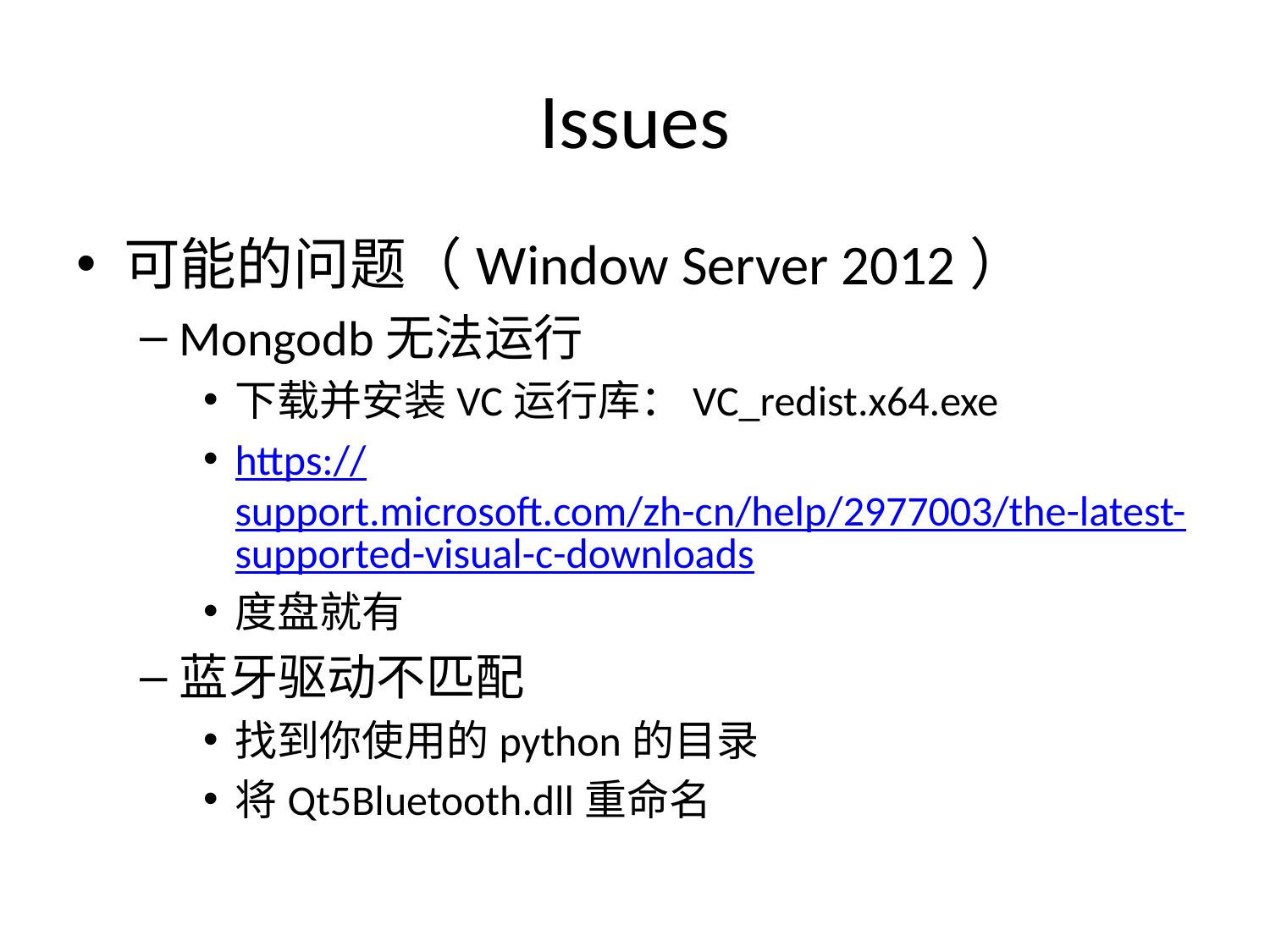

# Issues
可能的问题（Window Server 2012）
Mongodb无法运行
下载并安装VC运行库：VC_redist.x64.exe
https://support.microsoft.com/zh-cn/help/2977003/the-latest-supported-visual-c-downloads
度盘就有
蓝牙驱动不匹配
找到你使用的python的目录
将Qt5Bluetooth.dll重命名